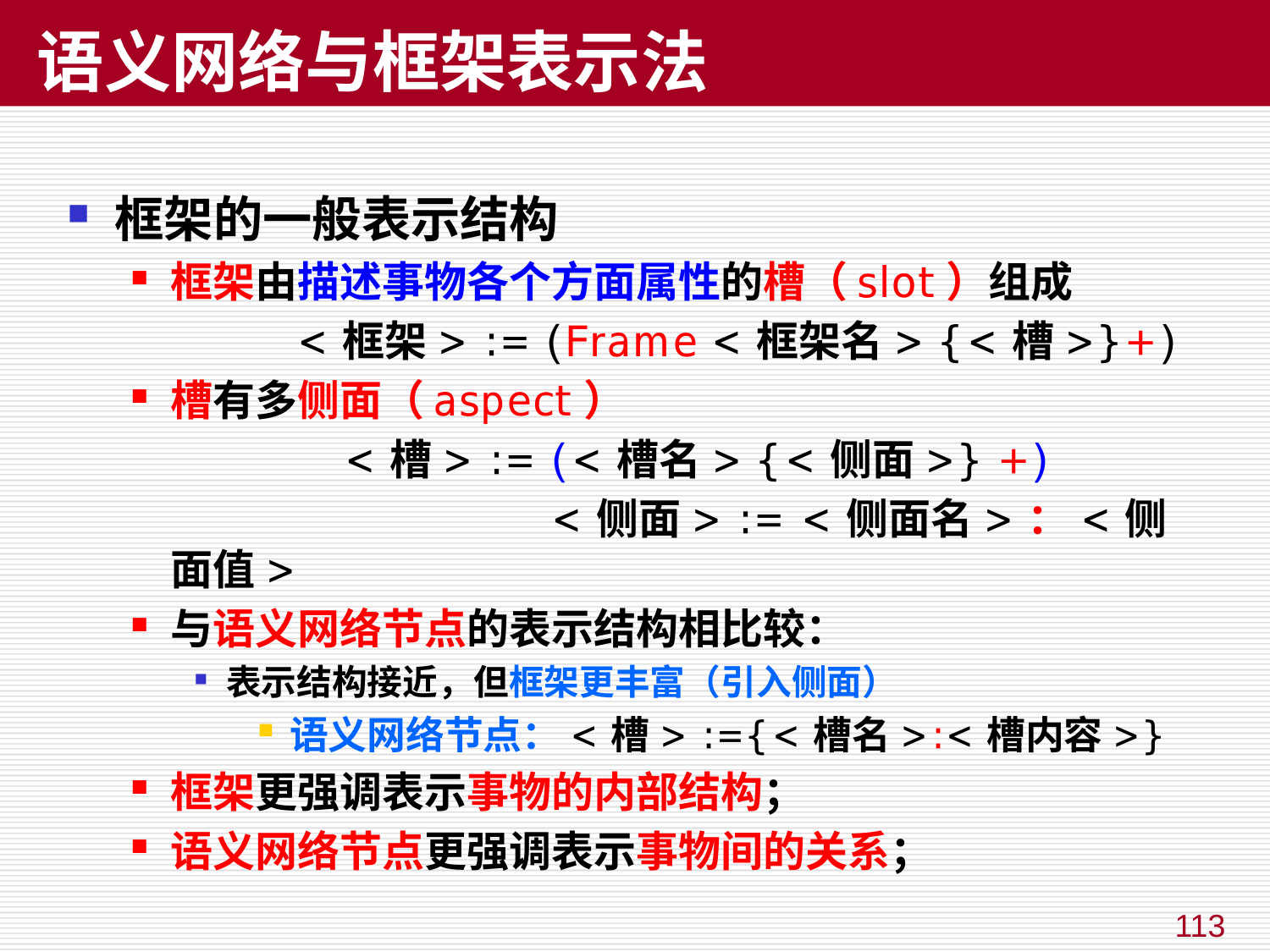

# 语义网络与框架表示法
框架的一般表示结构
框架由描述事物各个方面属性的槽（slot）组成
		<框架> := (Frame <框架名> {<槽>}+)
槽有多侧面（aspect）
	              <槽> := (<槽名> {<侧面>} +)
				<侧面> := <侧面名>：<侧面值>
与语义网络节点的表示结构相比较：
表示结构接近，但框架更丰富（引入侧面）
语义网络节点：<槽> :={<槽名>:<槽内容>}
框架更强调表示事物的内部结构；
语义网络节点更强调表示事物间的关系；
113